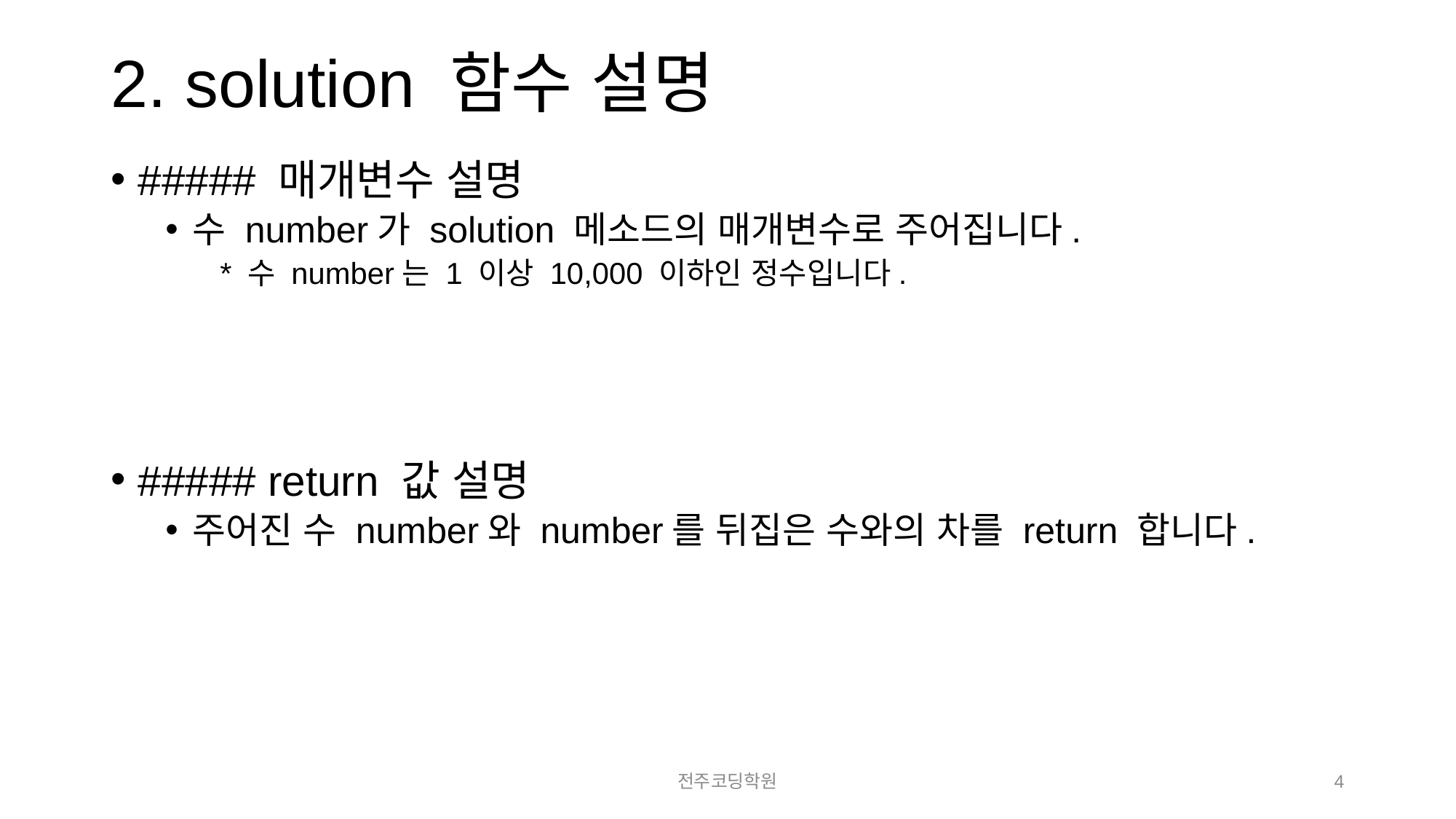

# 2. solution 함수 설명
##### 매개변수 설명
수 number가 solution 메소드의 매개변수로 주어집니다.
* 수 number는 1 이상 10,000 이하인 정수입니다.

##### return 값 설명
주어진 수 number와 number를 뒤집은 수와의 차를 return 합니다.
전주코딩학원
4